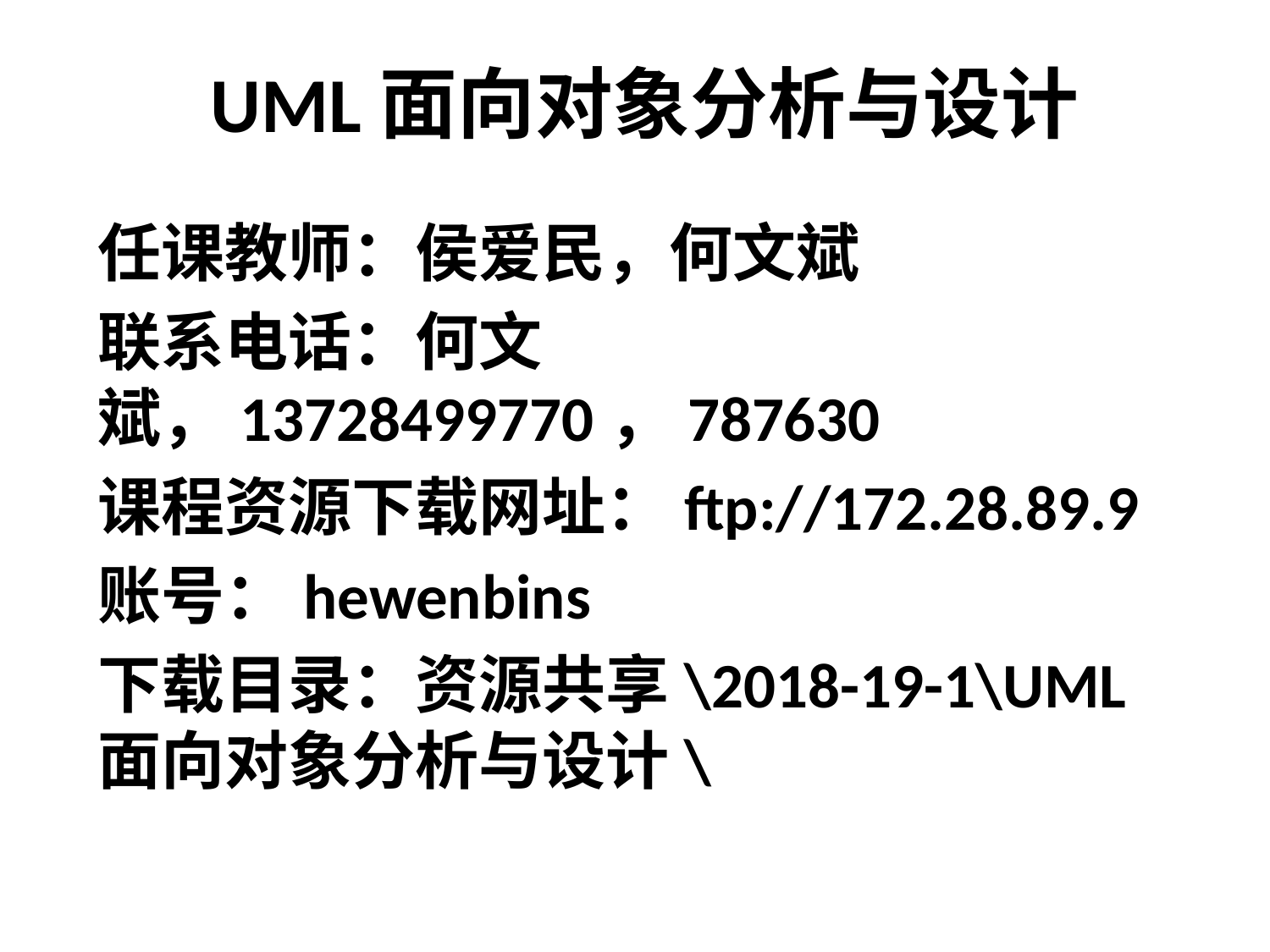

# UML面向对象分析与设计
任课教师：侯爱民，何文斌
联系电话：何文斌，13728499770，787630
课程资源下载网址：ftp://172.28.89.9
账号：hewenbins
下载目录：资源共享\2018-19-1\UML面向对象分析与设计\